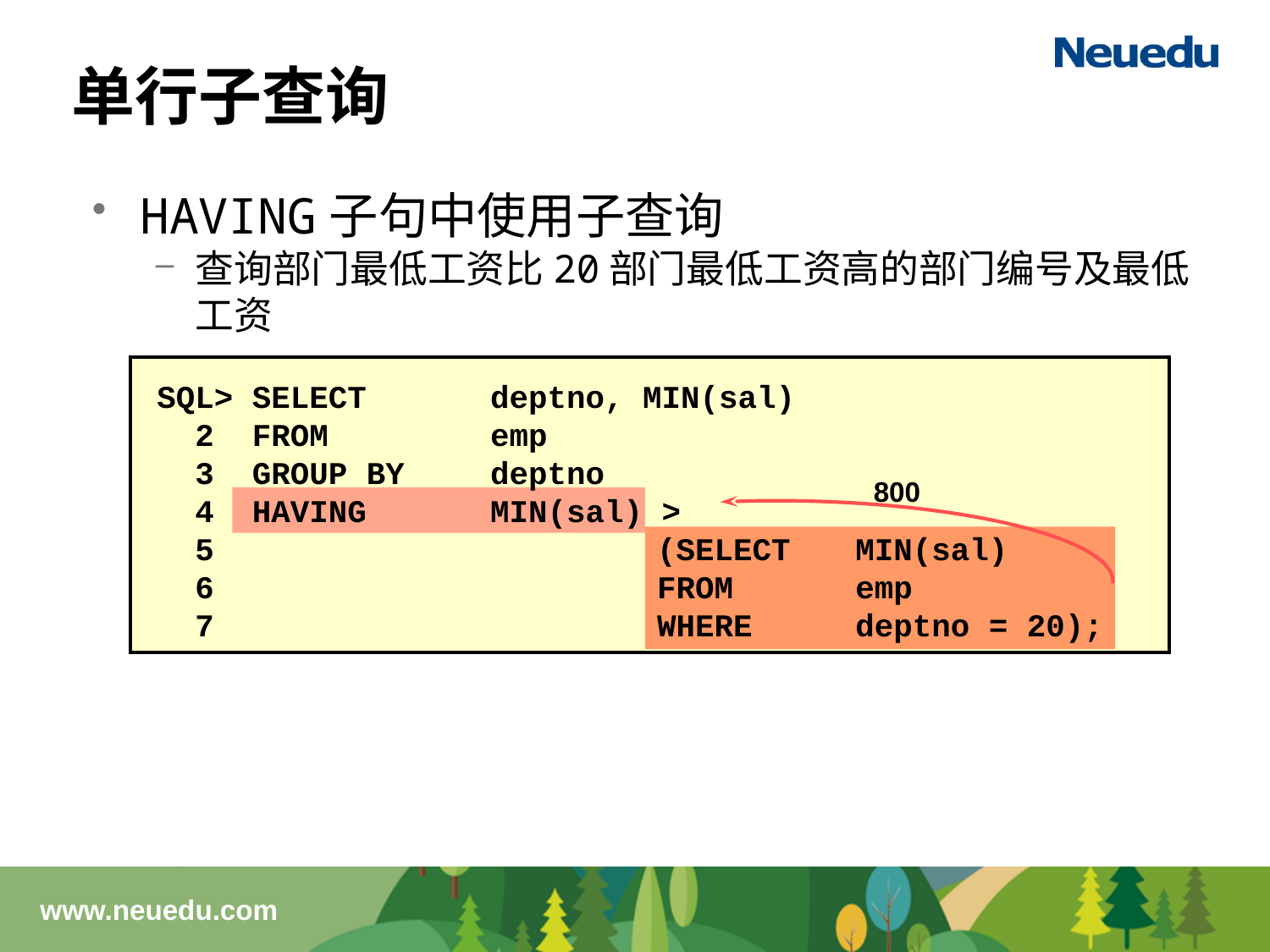

单行子查询
HAVING子句中使用子查询
查询部门最低工资比20部门最低工资高的部门编号及最低工资

SQL> SELECT	deptno, MIN(sal)
  2  FROM	emp
  3  GROUP BY	deptno
  4  HAVING	MIN(sal) >
  5		(SELECT	MIN(sal)
  6		FROM	emp
  7		WHERE	deptno = 20);
800